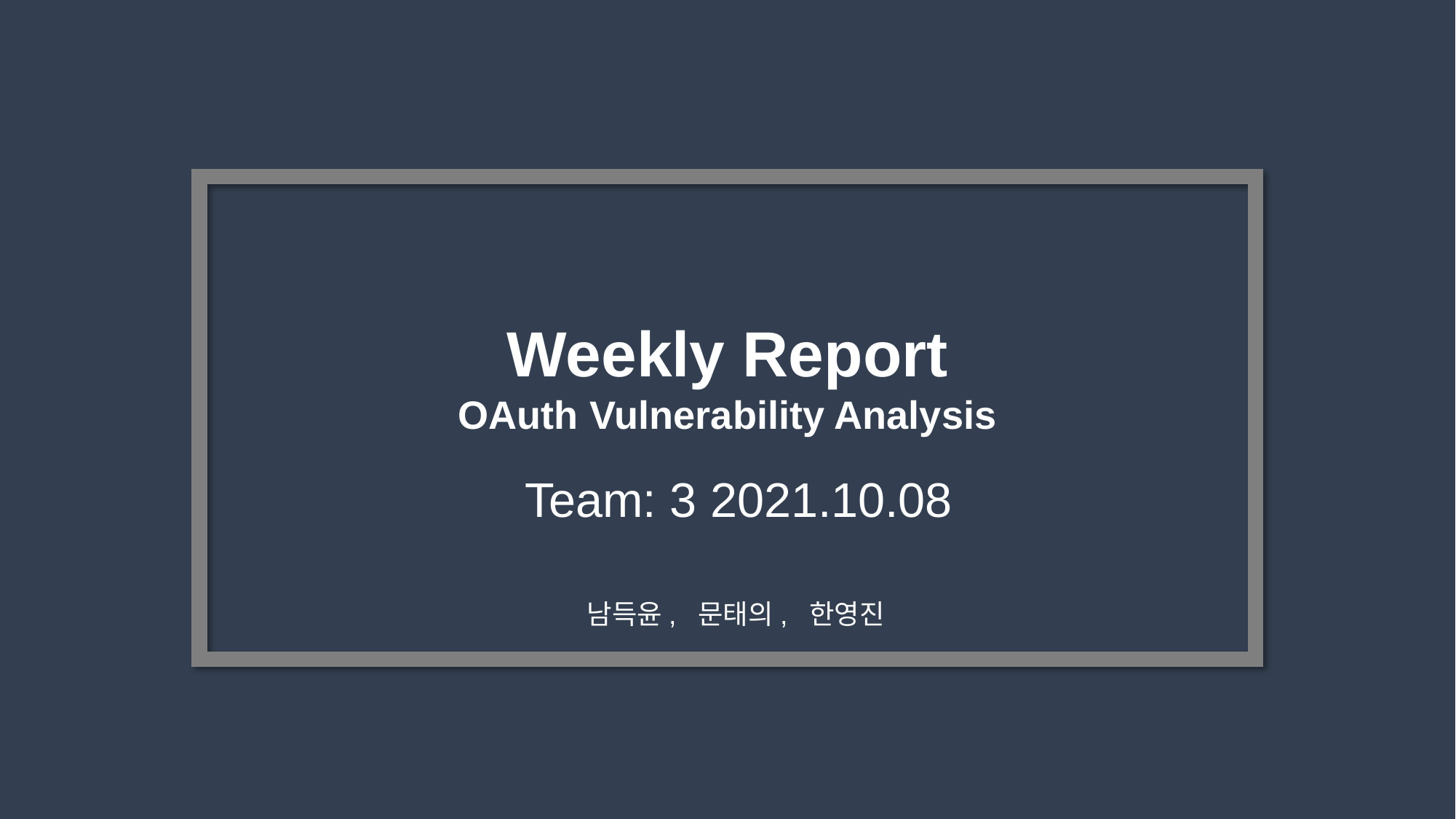

Weekly Report
OAuth Vulnerability Analysis
Team: 3 2021.10.08
남득윤,  문태의,  한영진